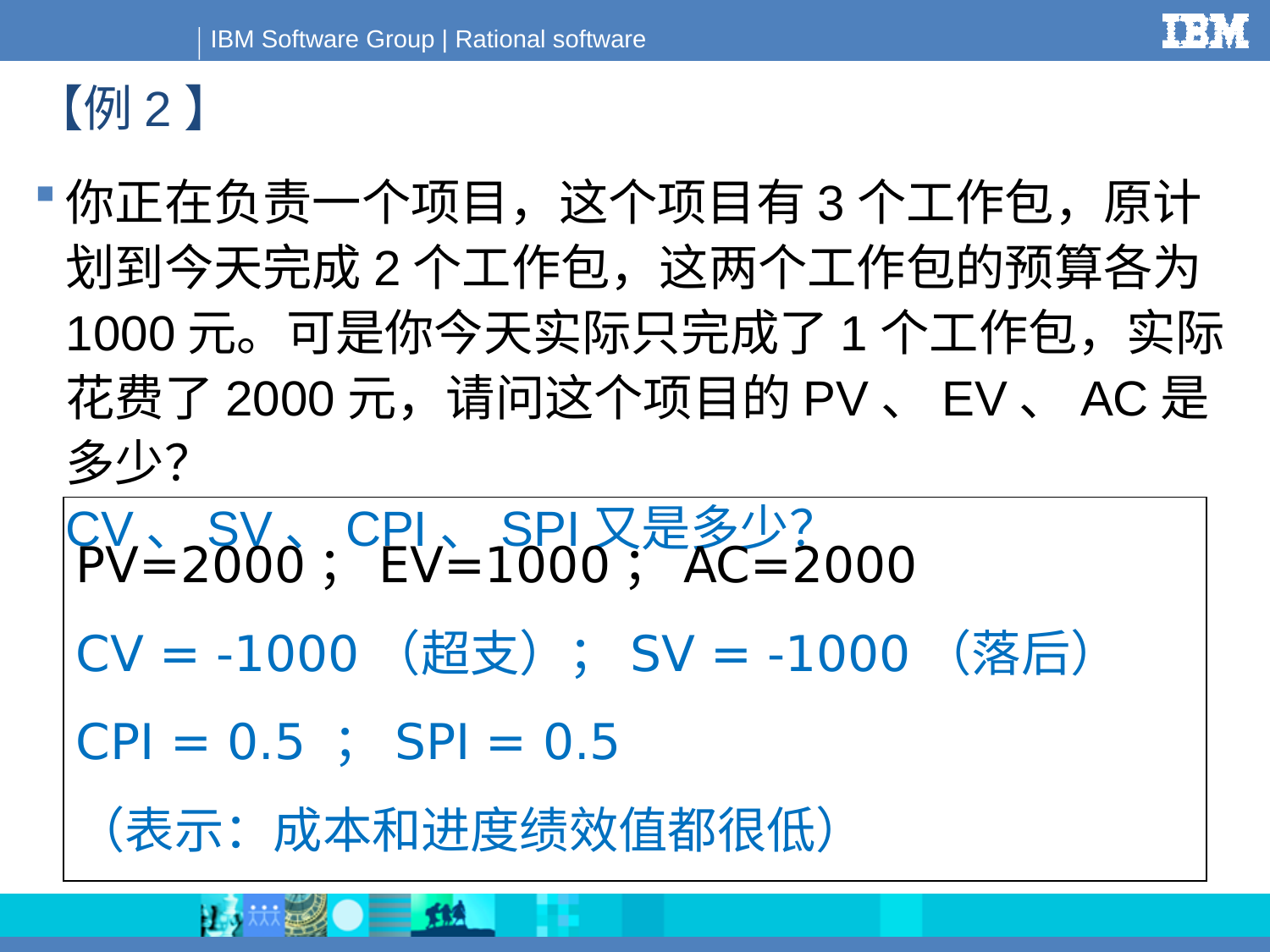

# 【例2】
你正在负责一个项目，这个项目有3个工作包，原计划到今天完成2个工作包，这两个工作包的预算各为1000元。可是你今天实际只完成了1个工作包，实际花费了2000元，请问这个项目的PV、EV、AC是多少？
CV、SV、CPI、SPI又是多少？
PV=2000；EV=1000；AC=2000
CV = -1000（超支）；SV = -1000（落后）
CPI = 0.5 ；SPI = 0.5
（表示：成本和进度绩效值都很低）